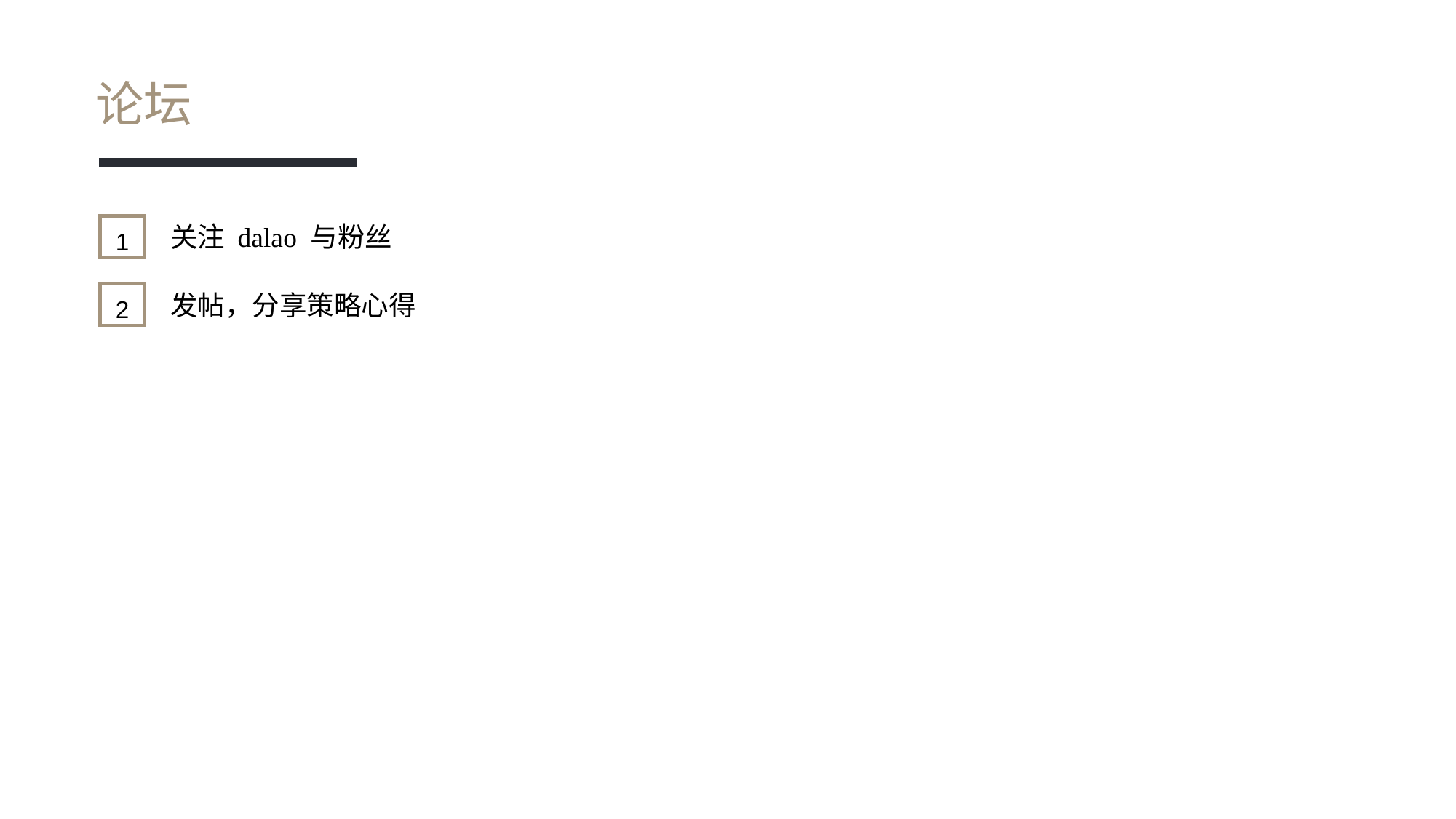

论坛

关注 dalao 与粉丝
1
发帖，分享策略心得
2